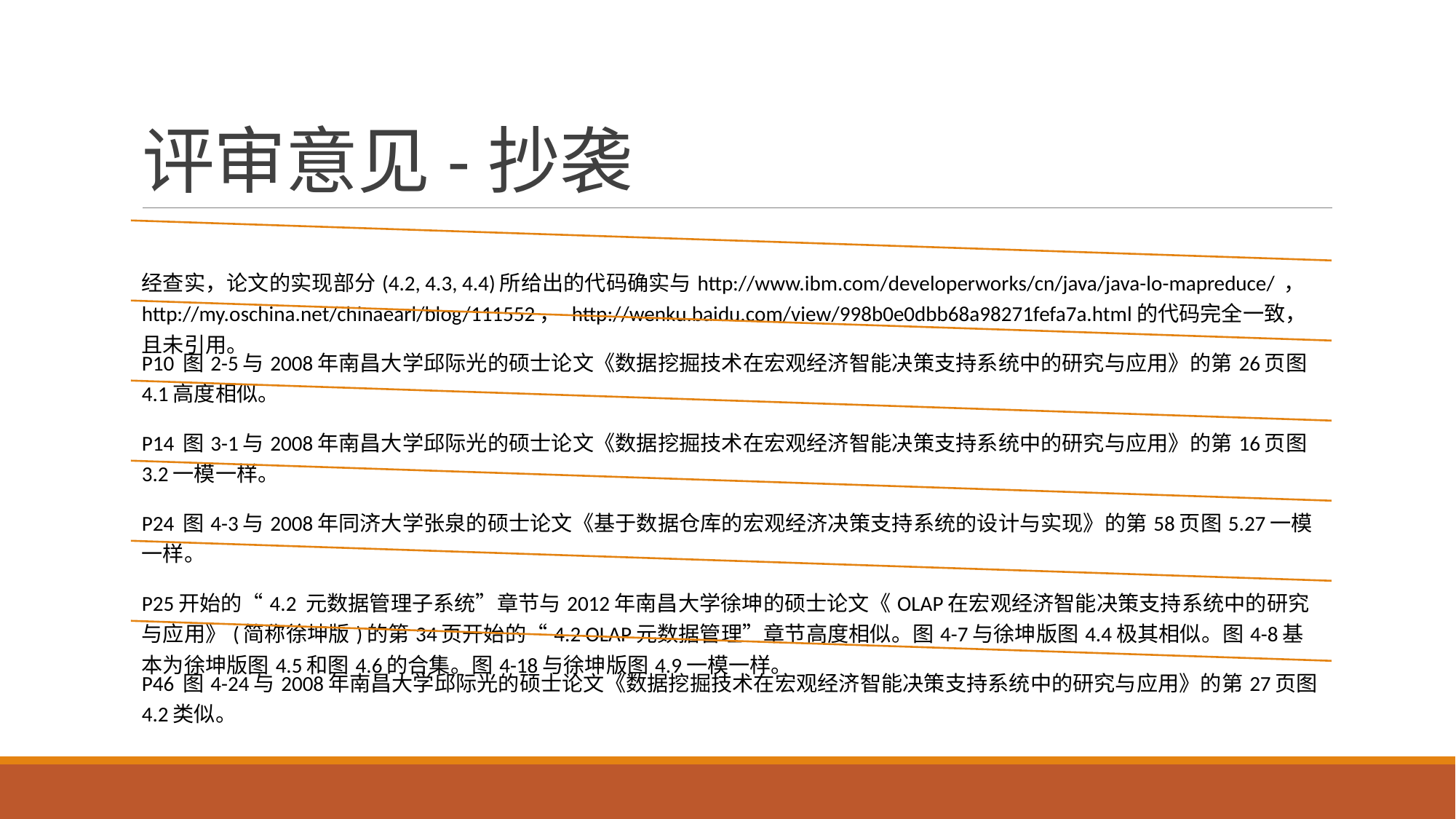

# 评审意见-抄袭
经查实，论文的实现部分(4.2, 4.3, 4.4)所给出的代码确实与http://www.ibm.com/developerworks/cn/java/java-lo-mapreduce/ ， http://my.oschina.net/chinaearl/blog/111552， http://wenku.baidu.com/view/998b0e0dbb68a98271fefa7a.html的代码完全一致，且未引用。
P10 图2-5与2008年南昌大学邱际光的硕士论文《数据挖掘技术在宏观经济智能决策支持系统中的研究与应用》的第26页图4.1高度相似。
P14 图3-1与2008年南昌大学邱际光的硕士论文《数据挖掘技术在宏观经济智能决策支持系统中的研究与应用》的第16页图3.2一模一样。
P24 图4-3与2008年同济大学张泉的硕士论文《基于数据仓库的宏观经济决策支持系统的设计与实现》的第58页图5.27一模一样。
P25开始的“4.2 元数据管理子系统”章节与2012年南昌大学徐坤的硕士论文《OLAP在宏观经济智能决策支持系统中的研究与应用》(简称徐坤版)的第34页开始的“4.2 OLAP元数据管理”章节高度相似。图4-7与徐坤版图4.4极其相似。图4-8基本为徐坤版图4.5和图4.6的合集。图4-18与徐坤版图4.9一模一样。
P46 图4-24与2008年南昌大学邱际光的硕士论文《数据挖掘技术在宏观经济智能决策支持系统中的研究与应用》的第27页图4.2类似。